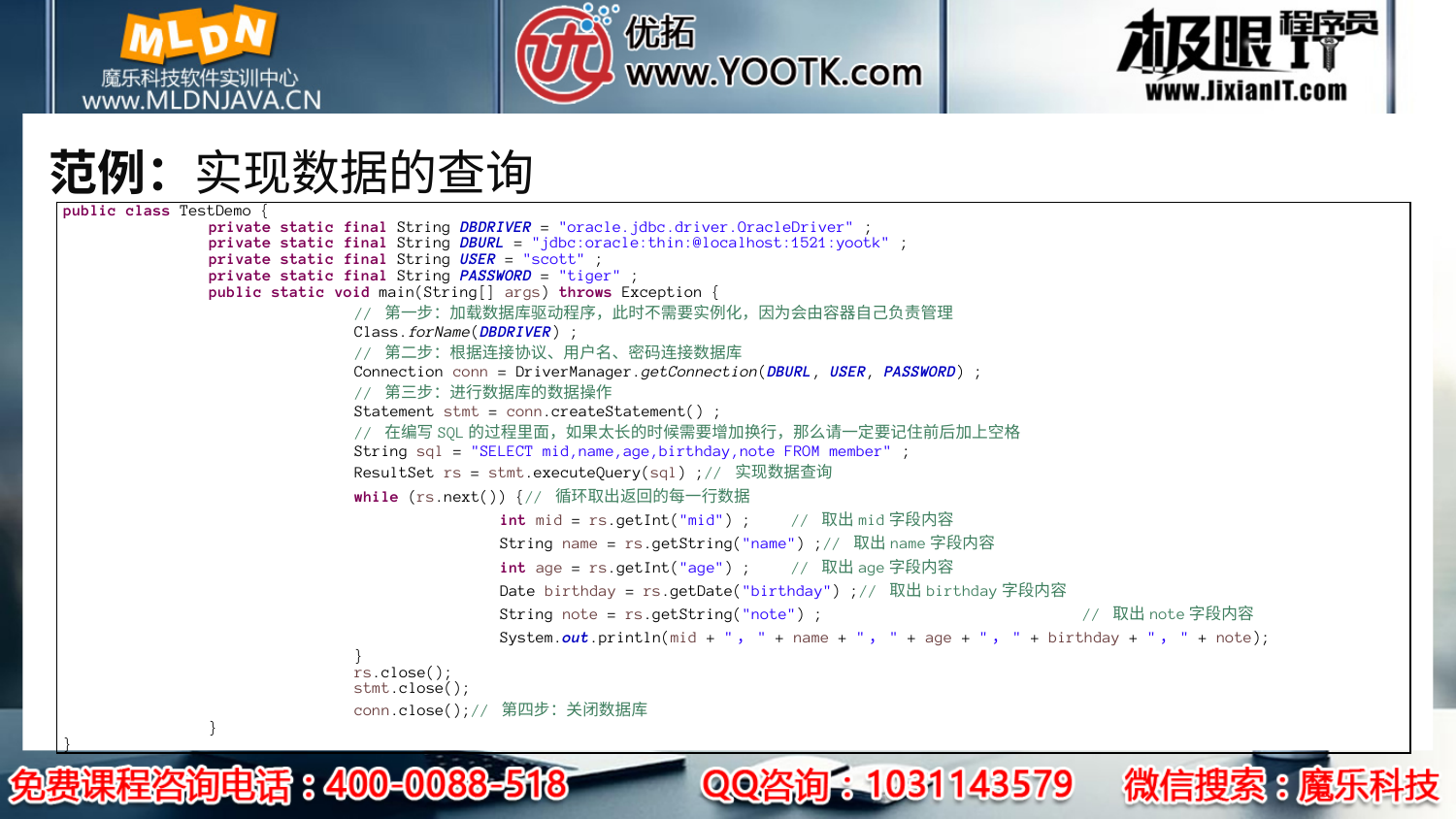

# 范例：实现数据的查询
| public class TestDemo { private static final String DBDRIVER = "oracle.jdbc.driver.OracleDriver" ; private static final String DBURL = "jdbc:oracle:thin:@localhost:1521:yootk" ; private static final String USER = "scott" ; private static final String PASSWORD = "tiger" ; public static void main(String[] args) throws Exception { // 第一步：加载数据库驱动程序，此时不需要实例化，因为会由容器自己负责管理 Class.forName(DBDRIVER) ; // 第二步：根据连接协议、用户名、密码连接数据库 Connection conn = DriverManager.getConnection(DBURL, USER, PASSWORD) ; // 第三步：进行数据库的数据操作 Statement stmt = conn.createStatement() ; // 在编写SQL的过程里面，如果太长的时候需要增加换行，那么请一定要记住前后加上空格 String sql = "SELECT mid,name,age,birthday,note FROM member" ; ResultSet rs = stmt.executeQuery(sql) ;// 实现数据查询 while (rs.next()) {// 循环取出返回的每一行数据 int mid = rs.getInt("mid") ; // 取出mid字段内容 String name = rs.getString("name") ;// 取出name字段内容 int age = rs.getInt("age") ; // 取出age字段内容 Date birthday = rs.getDate("birthday") ;// 取出birthday字段内容 String note = rs.getString("note") ; // 取出note字段内容 System.out.println(mid + "，" + name + "，" + age + "，" + birthday + "，" + note); } rs.close(); stmt.close(); conn.close();// 第四步：关闭数据库 } } |
| --- |